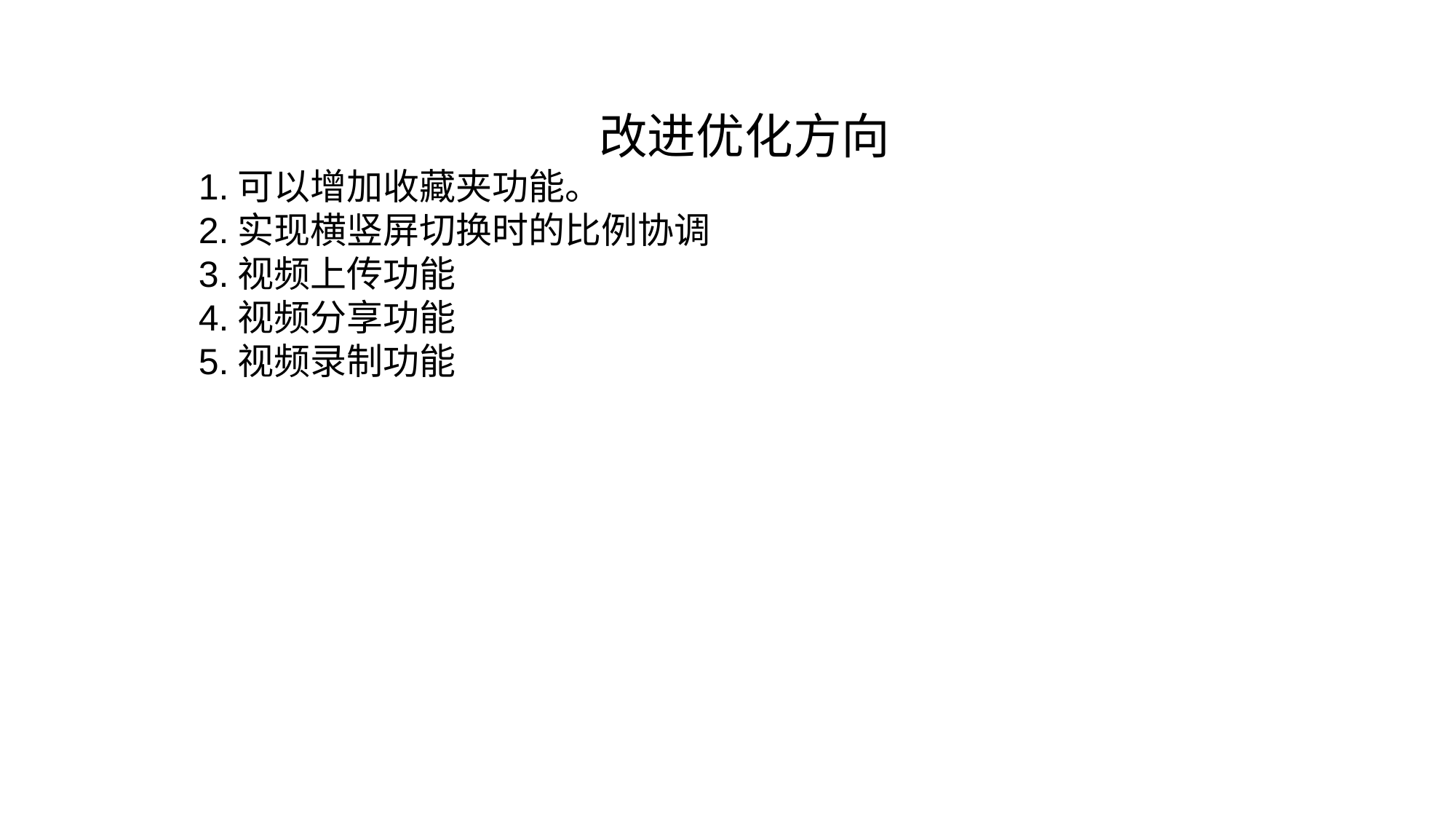

改进优化方向
1.可以增加收藏夹功能。
2.实现横竖屏切换时的比例协调
3.视频上传功能
4.视频分享功能
5.视频录制功能